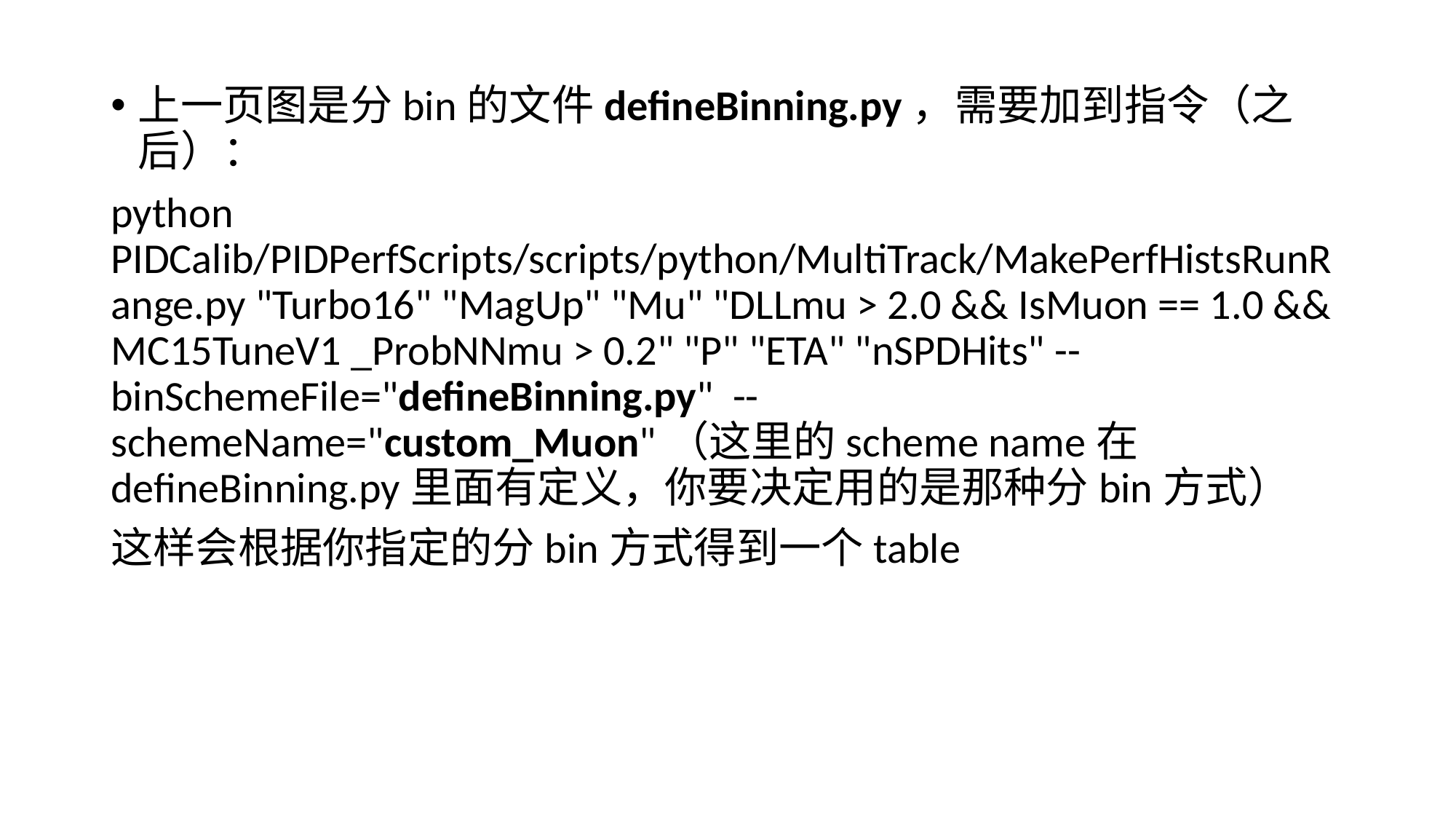

上一页图是分bin的文件defineBinning.py，需要加到指令（之后）：
python PIDCalib/PIDPerfScripts/scripts/python/MultiTrack/MakePerfHistsRunRange.py "Turbo16" "MagUp" "Mu" "DLLmu > 2.0 && IsMuon == 1.0 && MC15TuneV1 _ProbNNmu > 0.2" "P" "ETA" "nSPDHits" --binSchemeFile="defineBinning.py"  --schemeName="custom_Muon"（这里的scheme name在defineBinning.py里面有定义，你要决定用的是那种分bin方式）
这样会根据你指定的分bin方式得到一个table